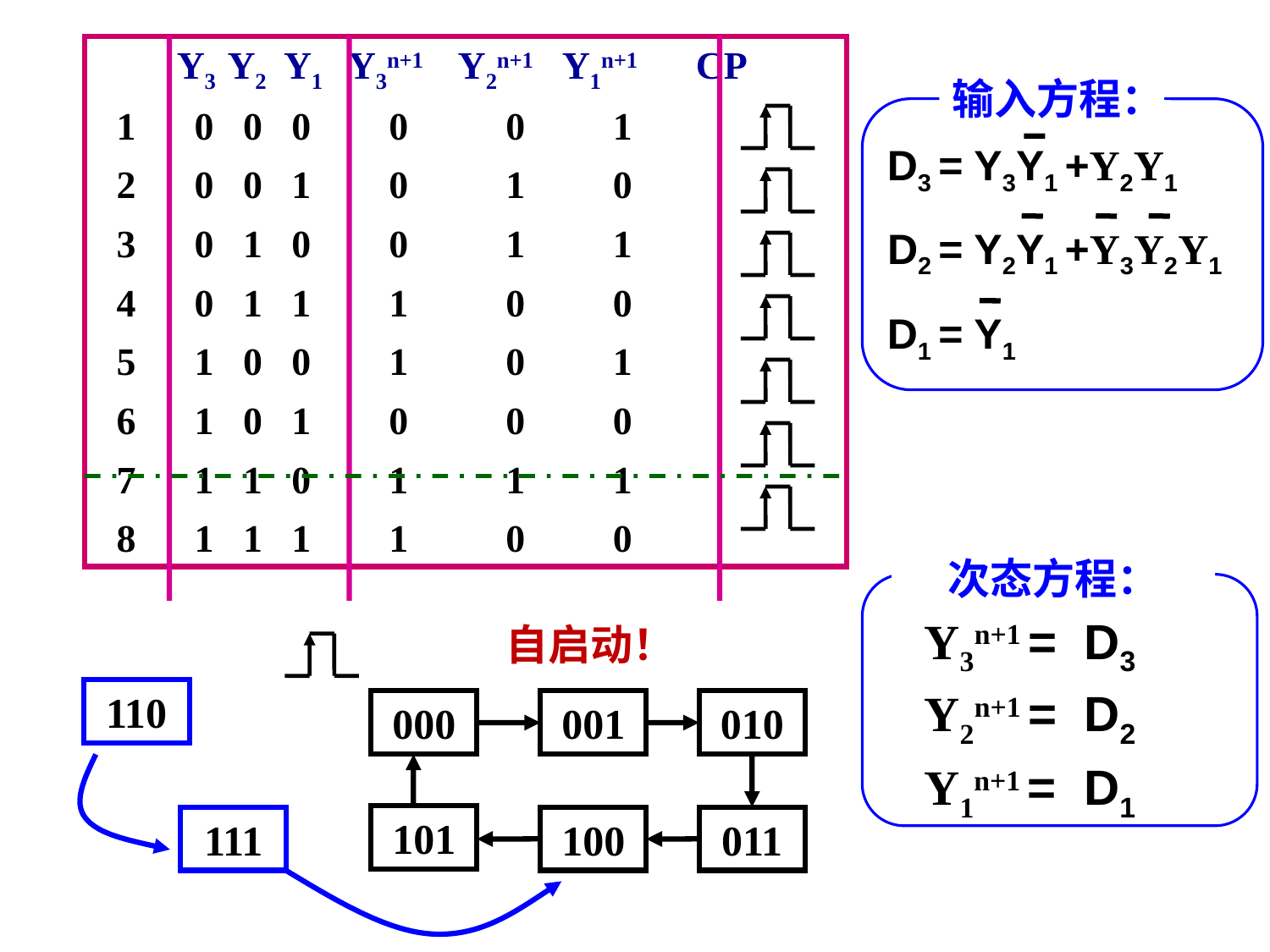

Y3  Y2   Y1   Y3n+1      Y2n+1     Y1n+1      CP
  1      0   0   0        0          0         1
  2      0   0   1        0          1         0
  3      0   1   0        0          1         1
  4      0   1   1        1          0         0
  5      1   0   0        1          0         1
  6      1   0   1        0          0         0
  7      1   1   0        1          1         1
  8      1   1   1        1          0         0

输入方程：

 D3 = Y3Y1 +Y2Y1

 D2 = Y2Y1 +Y3Y2Y1

 D1 = Y1

次态方程：

Y3n+1 =  D3
Y2n+1 =  D2
Y1n+1 =  D1
自启动！

110
000
001
010

101
111
100
011